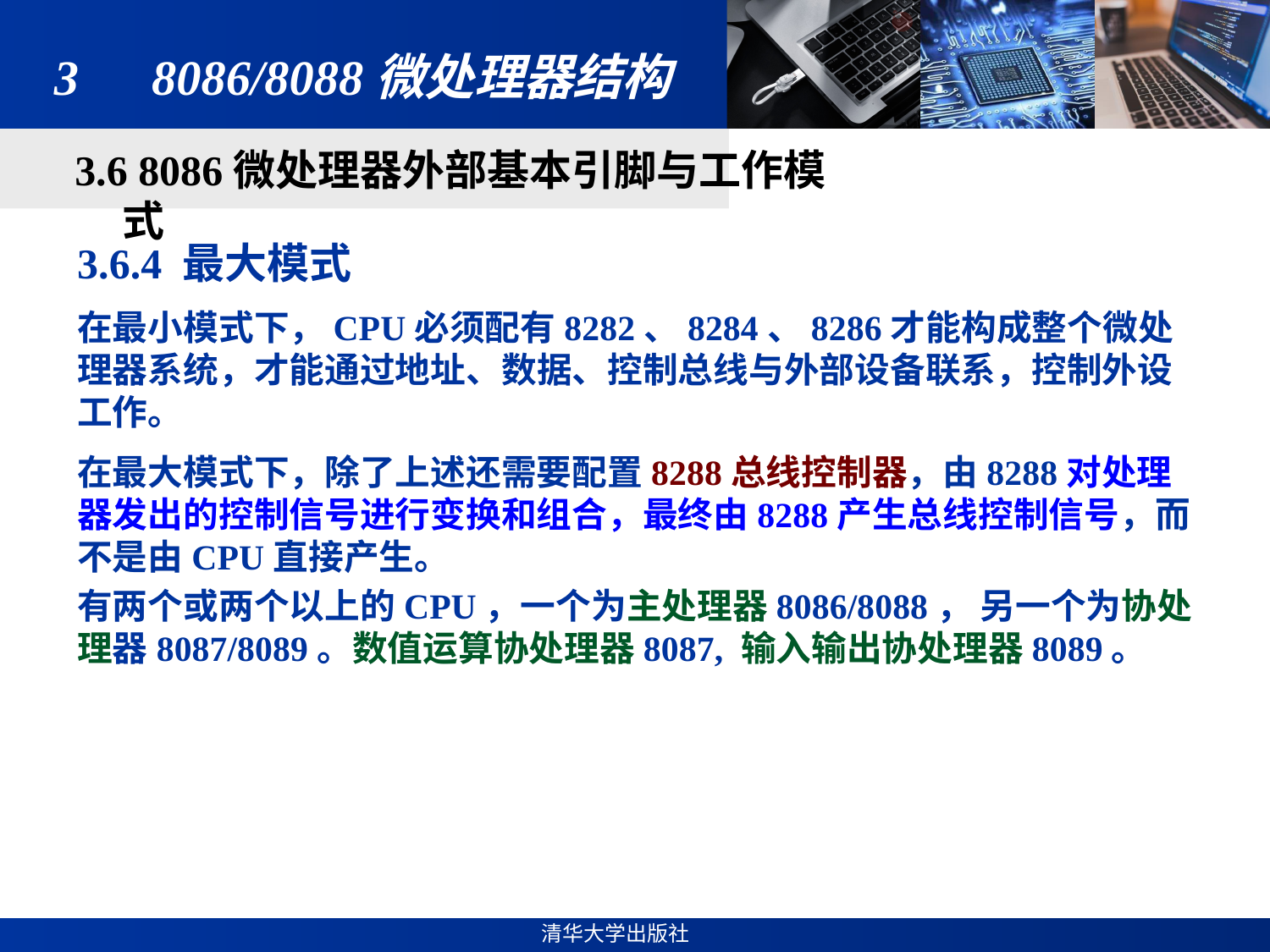

# 3　8086/8088微处理器结构
3.6 8086微处理器外部基本引脚与工作模式
3.6.4 最大模式
在最小模式下，CPU必须配有8282、8284、8286才能构成整个微处理器系统，才能通过地址、数据、控制总线与外部设备联系，控制外设工作。
在最大模式下，除了上述还需要配置8288总线控制器，由8288对处理器发出的控制信号进行变换和组合，最终由8288产生总线控制信号，而不是由CPU直接产生。
有两个或两个以上的CPU，一个为主处理器8086/8088， 另一个为协处理器8087/8089。数值运算协处理器8087, 输入输出协处理器8089。